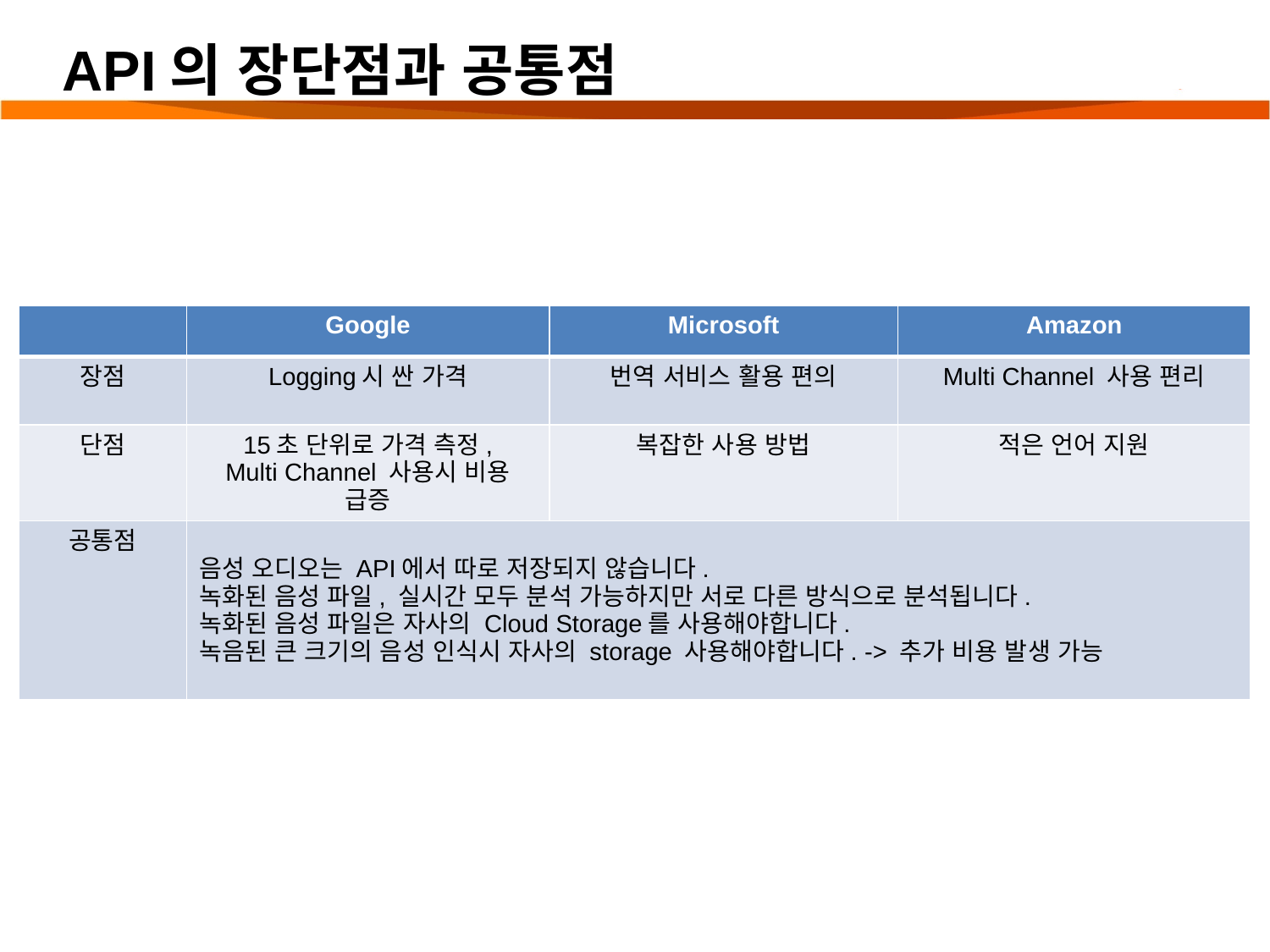

# API의 장단점과 공통점
|  | Google | Microsoft | Amazon |
| --- | --- | --- | --- |
| 장점 | Logging시 싼 가격 | 번역 서비스 활용 편의 | Multi Channel 사용 편리 |
| 단점 | 15초 단위로 가격 측정, Multi Channel 사용시 비용 급증 | 복잡한 사용 방법 | 적은 언어 지원 |
| 공통점 | 음성 오디오는 API에서 따로 저장되지 않습니다. 녹화된 음성 파일, 실시간 모두 분석 가능하지만 서로 다른 방식으로 분석됩니다. 녹화된 음성 파일은 자사의 Cloud Storage를 사용해야합니다. 녹음된 큰 크기의 음성 인식시 자사의 storage 사용해야합니다. -> 추가 비용 발생 가능 |  |  |